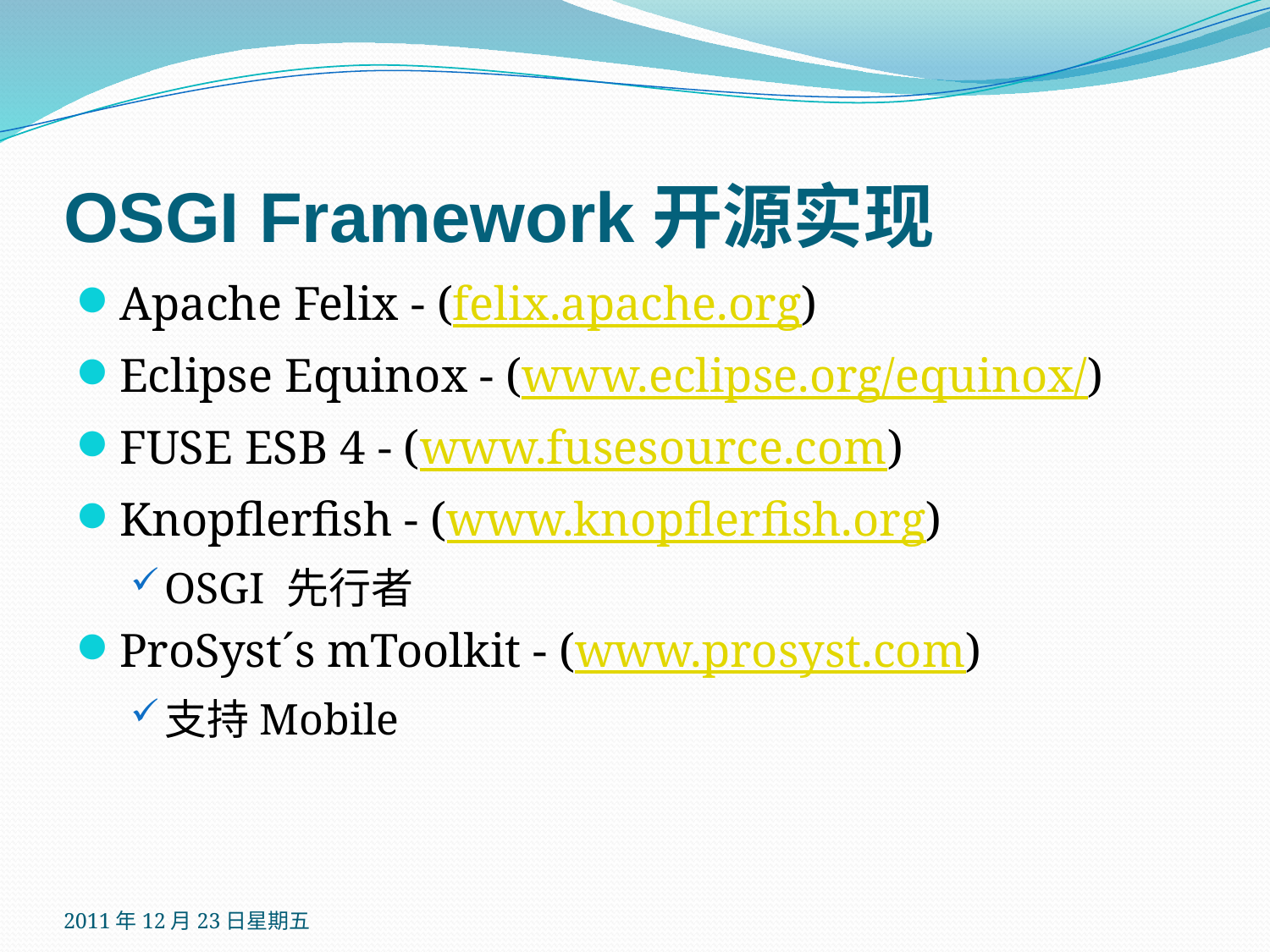

# OSGI Framework开源实现
Apache Felix - (felix.apache.org)
Eclipse Equinox - (www.eclipse.org/equinox/)
FUSE ESB 4 - (www.fusesource.com)
Knopflerfish - (www.knopflerfish.org)
OSGI 先行者
ProSyst´s mToolkit - (www.prosyst.com)
支持Mobile

2011年12月23日星期五